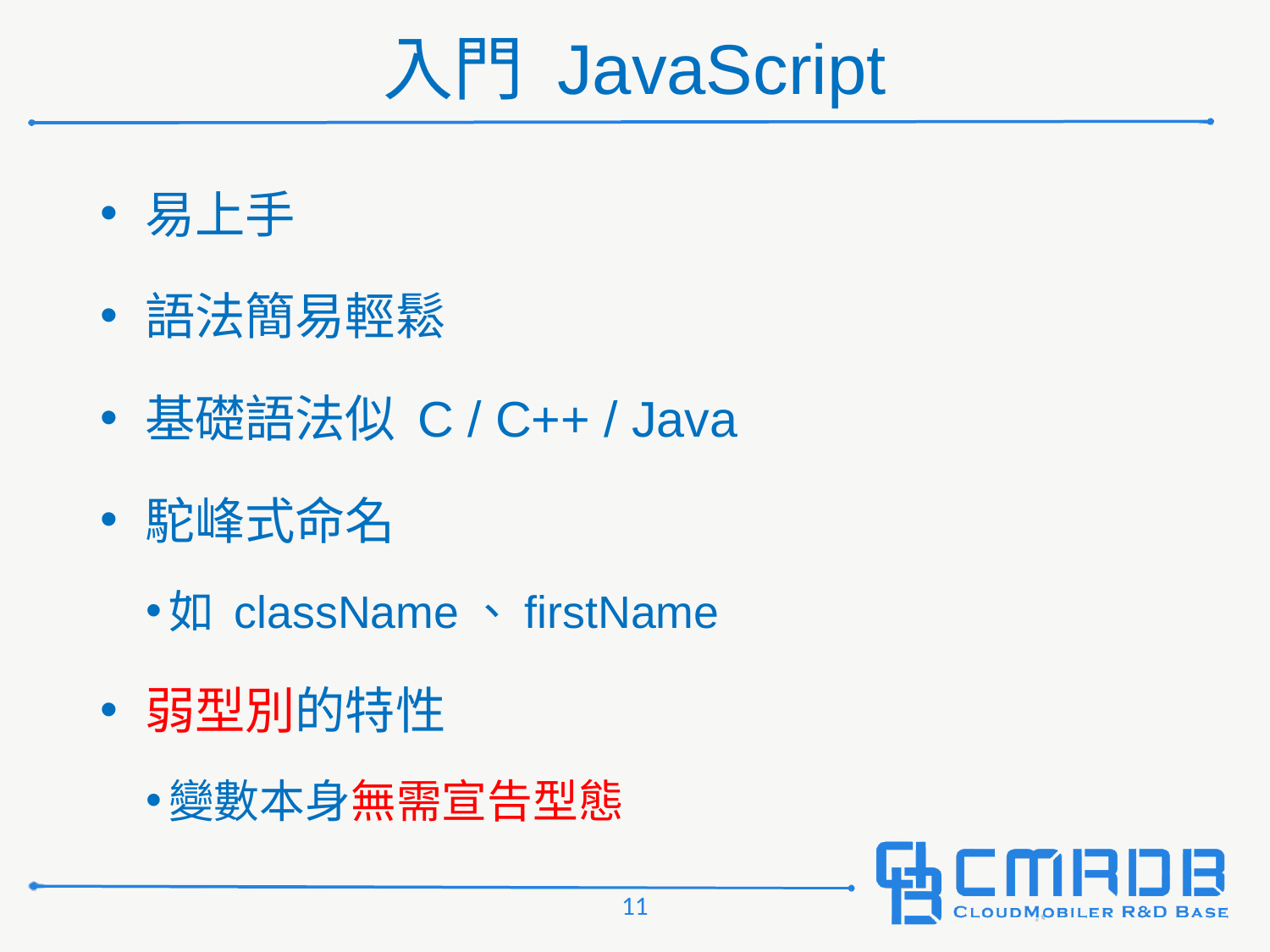

# 入門 JavaScript
 易上手
 語法簡易輕鬆
 基礎語法似 C / C++ / Java
 駝峰式命名
如 className、firstName
 弱型別的特性
變數本身無需宣告型態